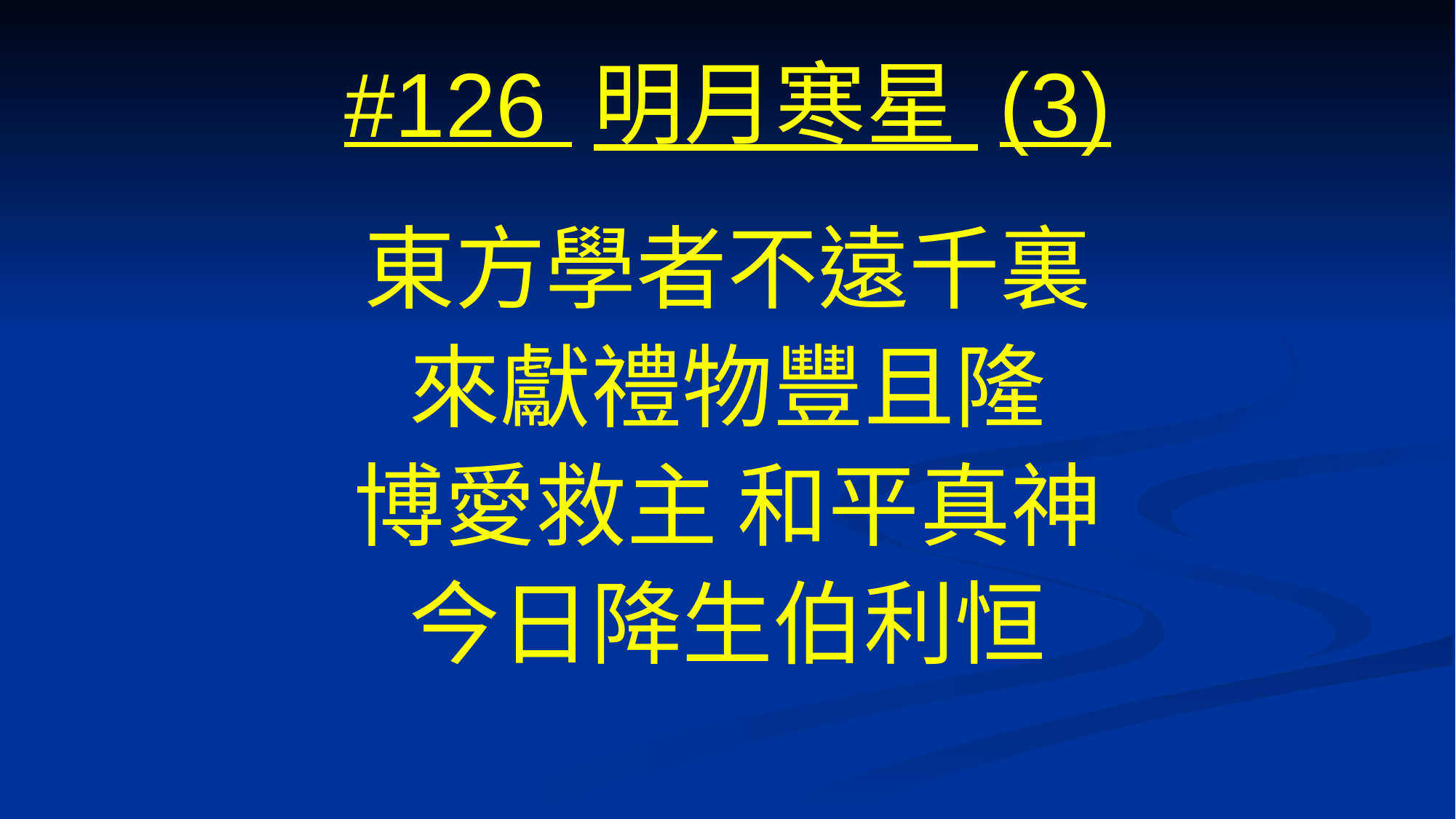

# #126 明月寒星 (3)
東方學者不遠千裏
來獻禮物豐且隆
博愛救主 和平真神
今日降生伯利恒